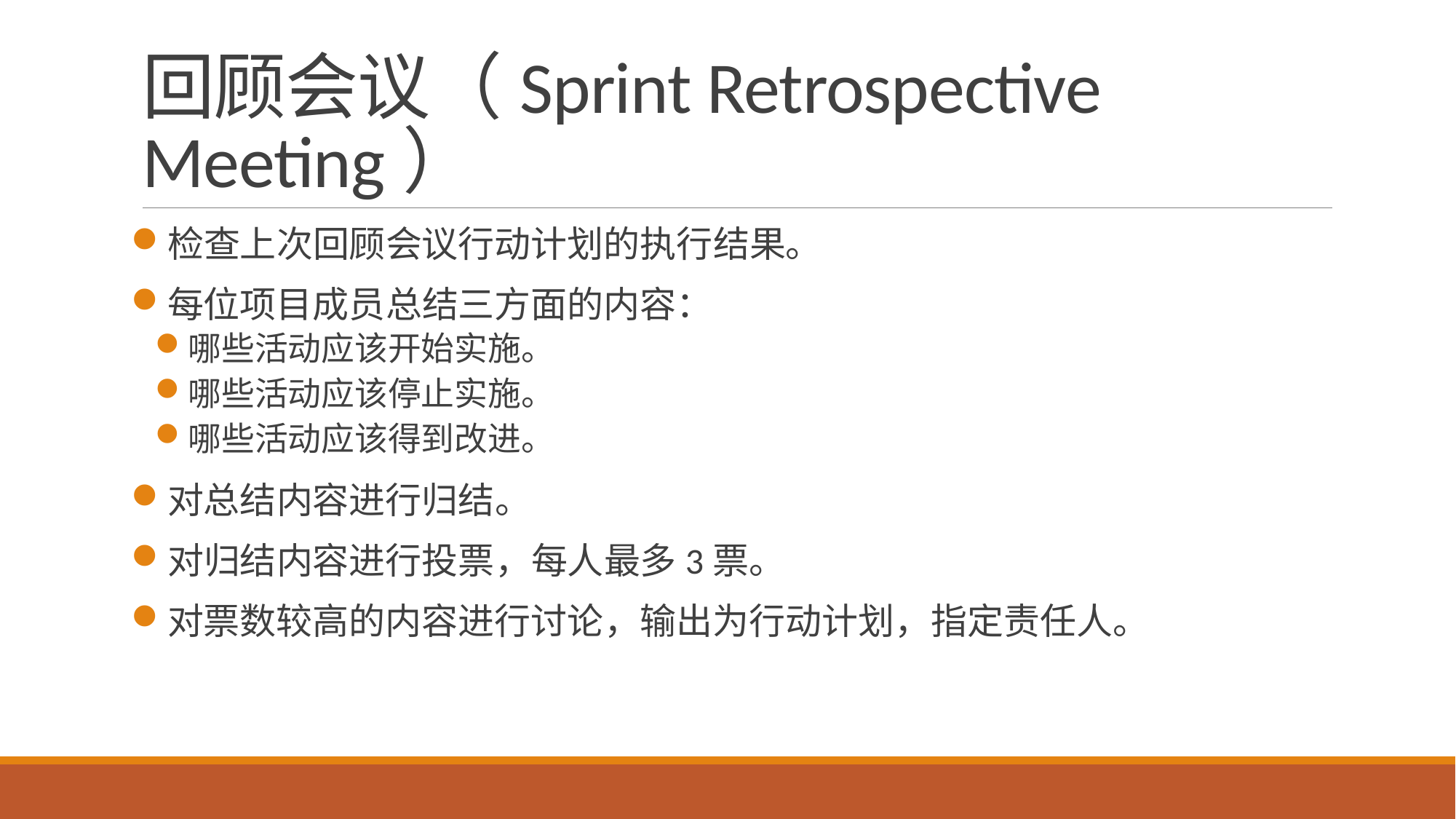

# 回顾会议（Sprint Retrospective Meeting）
检查上次回顾会议行动计划的执行结果。
每位项目成员总结三方面的内容：
哪些活动应该开始实施。
哪些活动应该停止实施。
哪些活动应该得到改进。
对总结内容进行归结。
对归结内容进行投票，每人最多3票。
对票数较高的内容进行讨论，输出为行动计划，指定责任人。